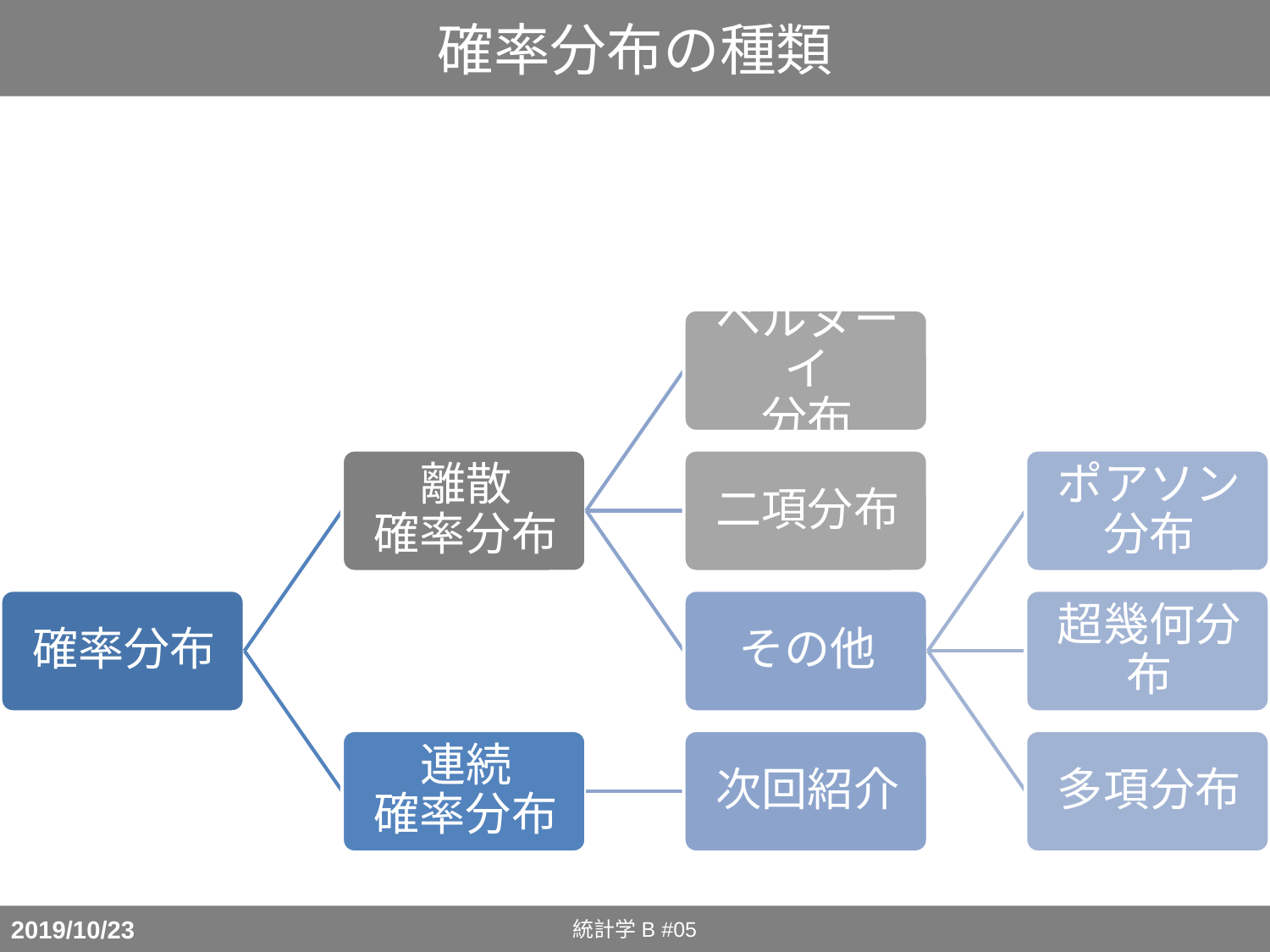

# 確率分布の種類
確率分布

離散
確率分布

ベルヌーイ
分布

二項分布

その他

ポアソン
分布

超幾何分布

多項分布

連続
確率分布

次回紹介
統計学B #05
2019/10/23